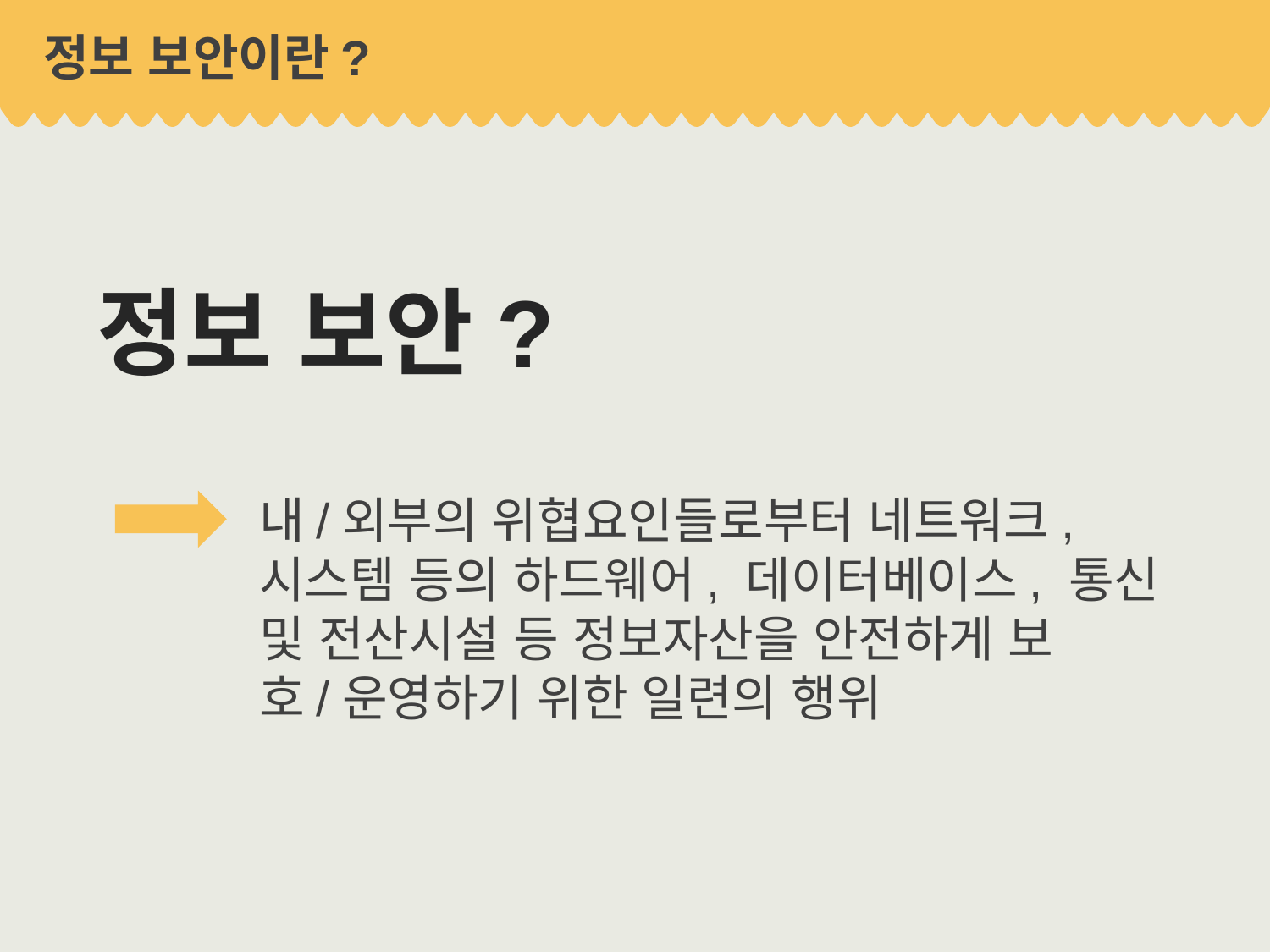

# 정보 보안이란?

정보 보안?
내/외부의 위협요인들로부터 네트워크, 시스템 등의 하드웨어, 데이터베이스, 통신 및 전산시설 등 정보자산을 안전하게 보호/운영하기 위한 일련의 행위